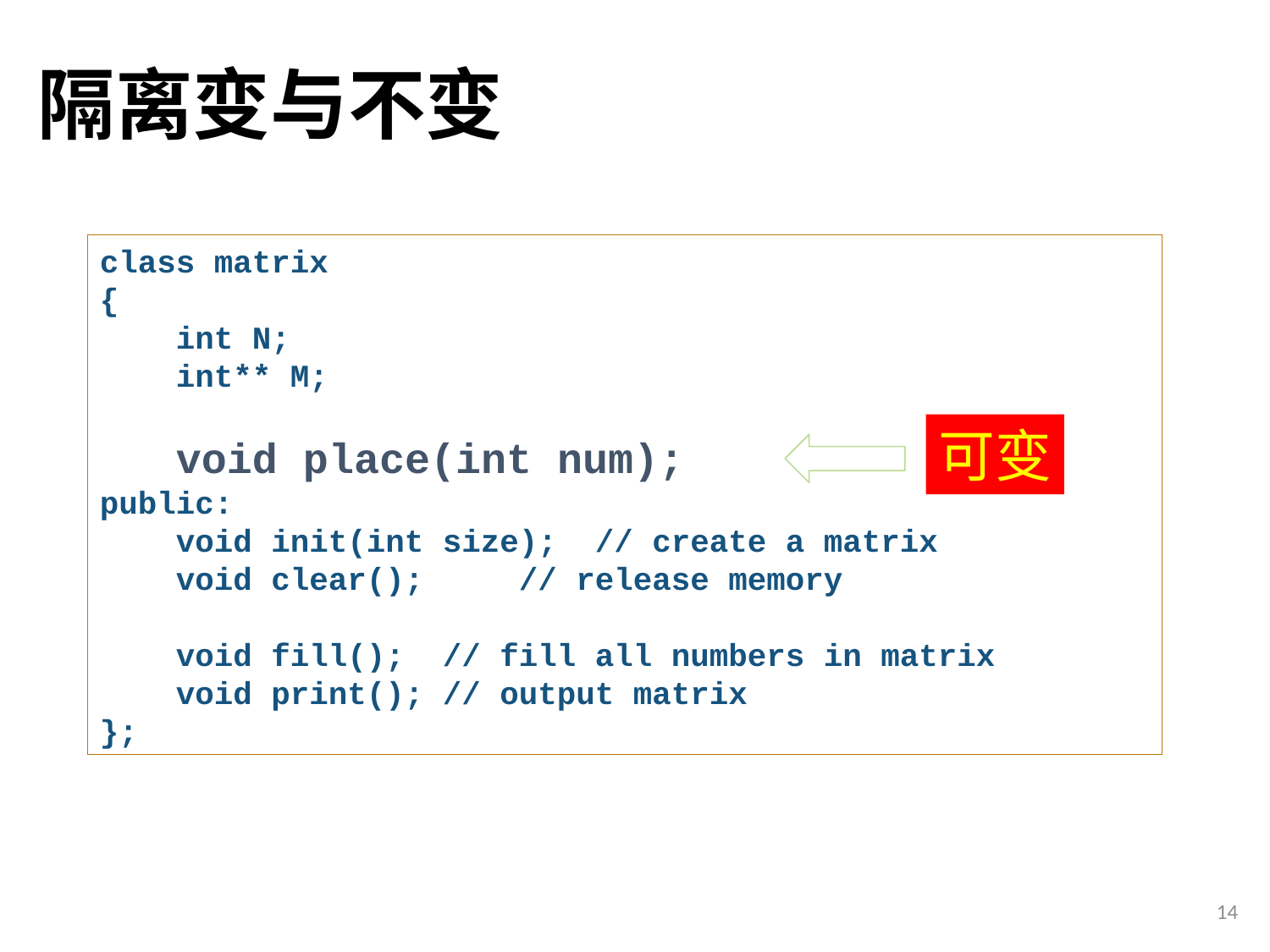

# 隔离变与不变
class matrix
{
    int N;
    int** M;

   void place(int num);
public:
    void init(int size);  // create a matrix
    void clear(); 	  // release memory

    void fill();  // fill all numbers in matrix
    void print(); // output matrix
};
可变

14